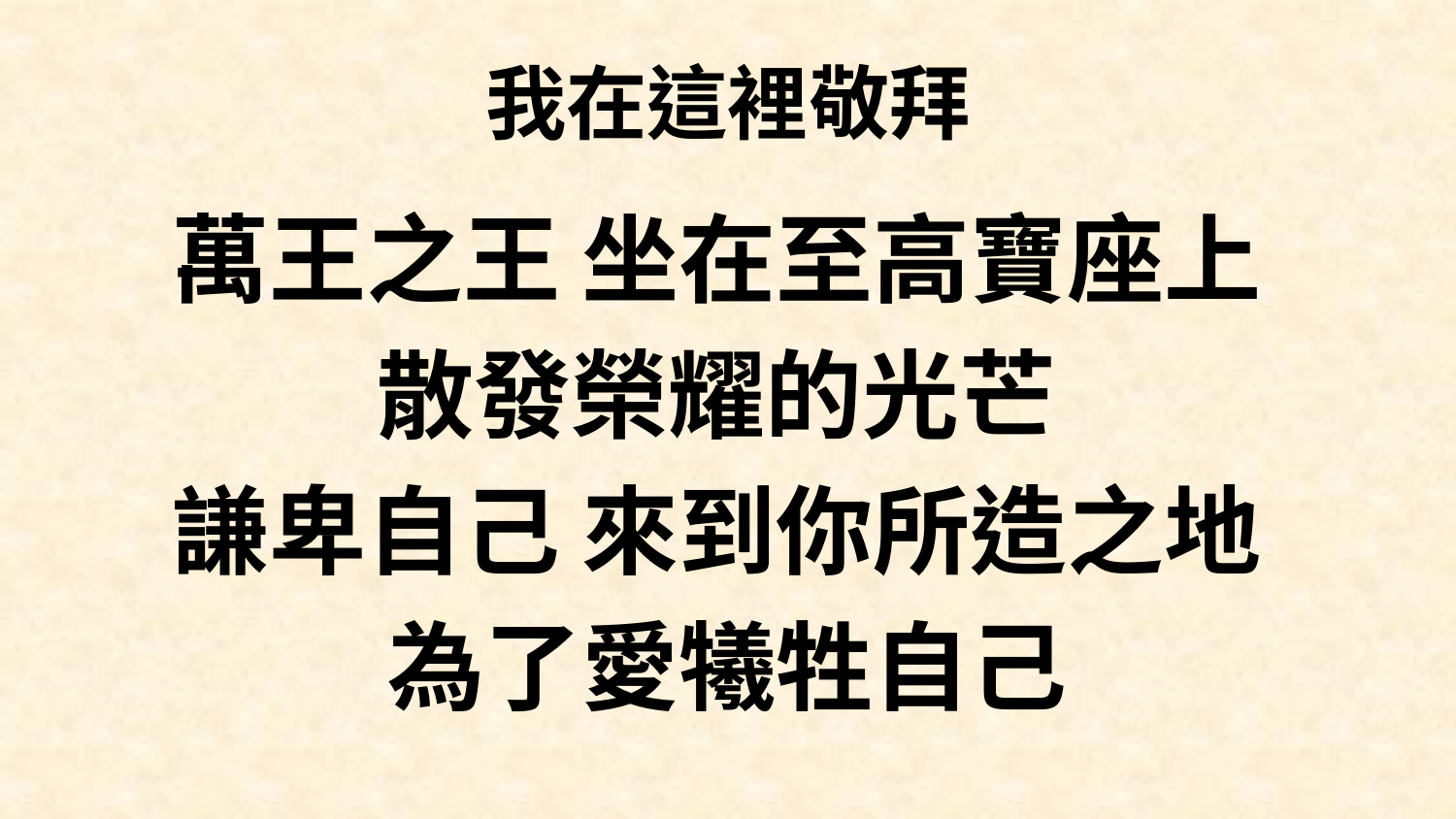

# 我在這裡敬拜
萬王之王 坐在至高寶座上
散發榮耀的光芒
謙卑自己 來到你所造之地
為了愛犧牲自己